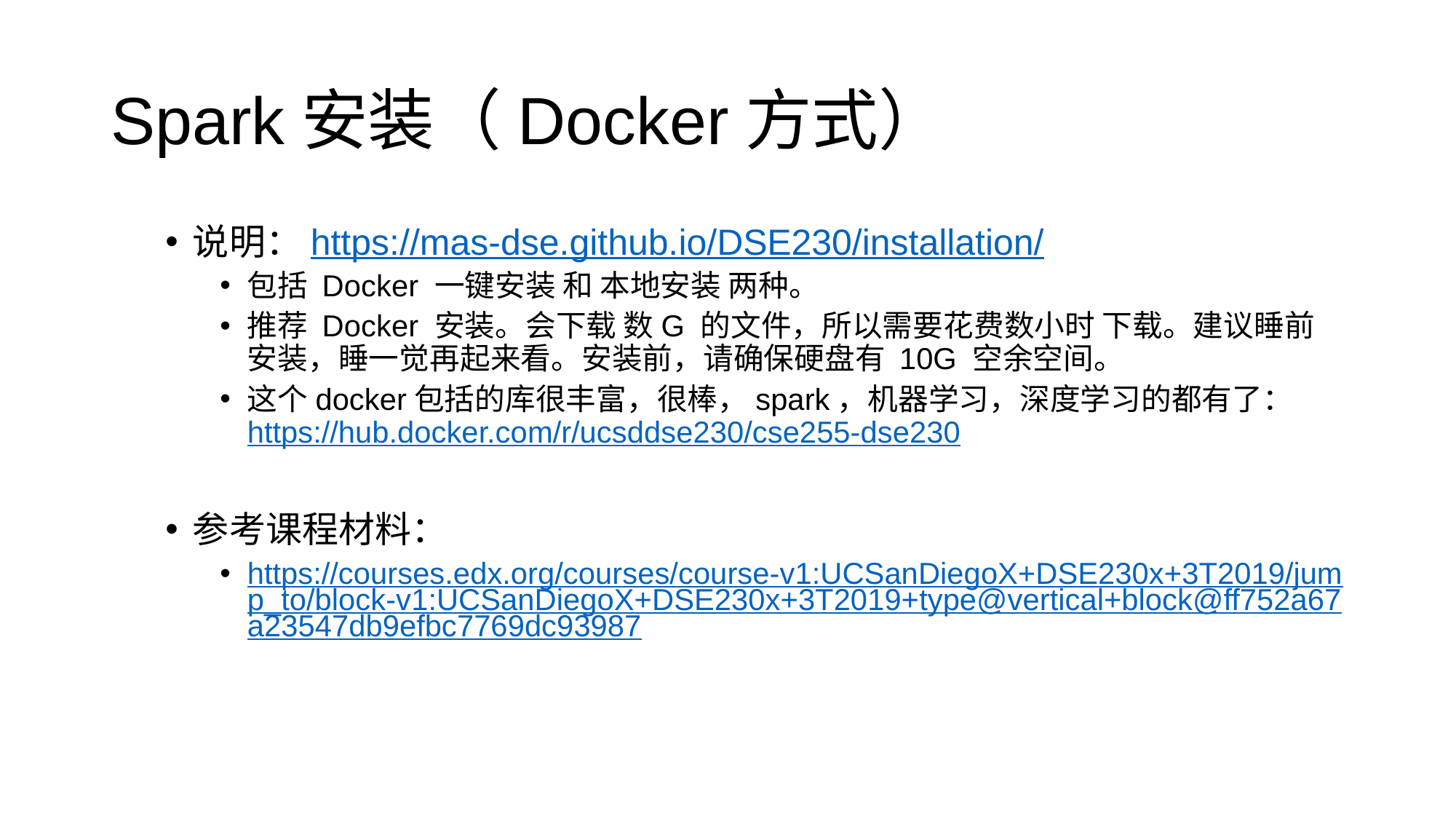

# Spark安装（Docker方式）
说明：https://mas-dse.github.io/DSE230/installation/
包括 Docker 一键安装 和 本地安装 两种。
推荐 Docker 安装。会下载 数G 的文件，所以需要花费数小时 下载。建议睡前安装，睡一觉再起来看。安装前，请确保硬盘有 10G 空余空间。
这个docker包括的库很丰富，很棒，spark，机器学习，深度学习的都有了：https://hub.docker.com/r/ucsddse230/cse255-dse230

参考课程材料：
https://courses.edx.org/courses/course-v1:UCSanDiegoX+DSE230x+3T2019/jump_to/block-v1:UCSanDiegoX+DSE230x+3T2019+type@vertical+block@ff752a67a23547db9efbc7769dc93987